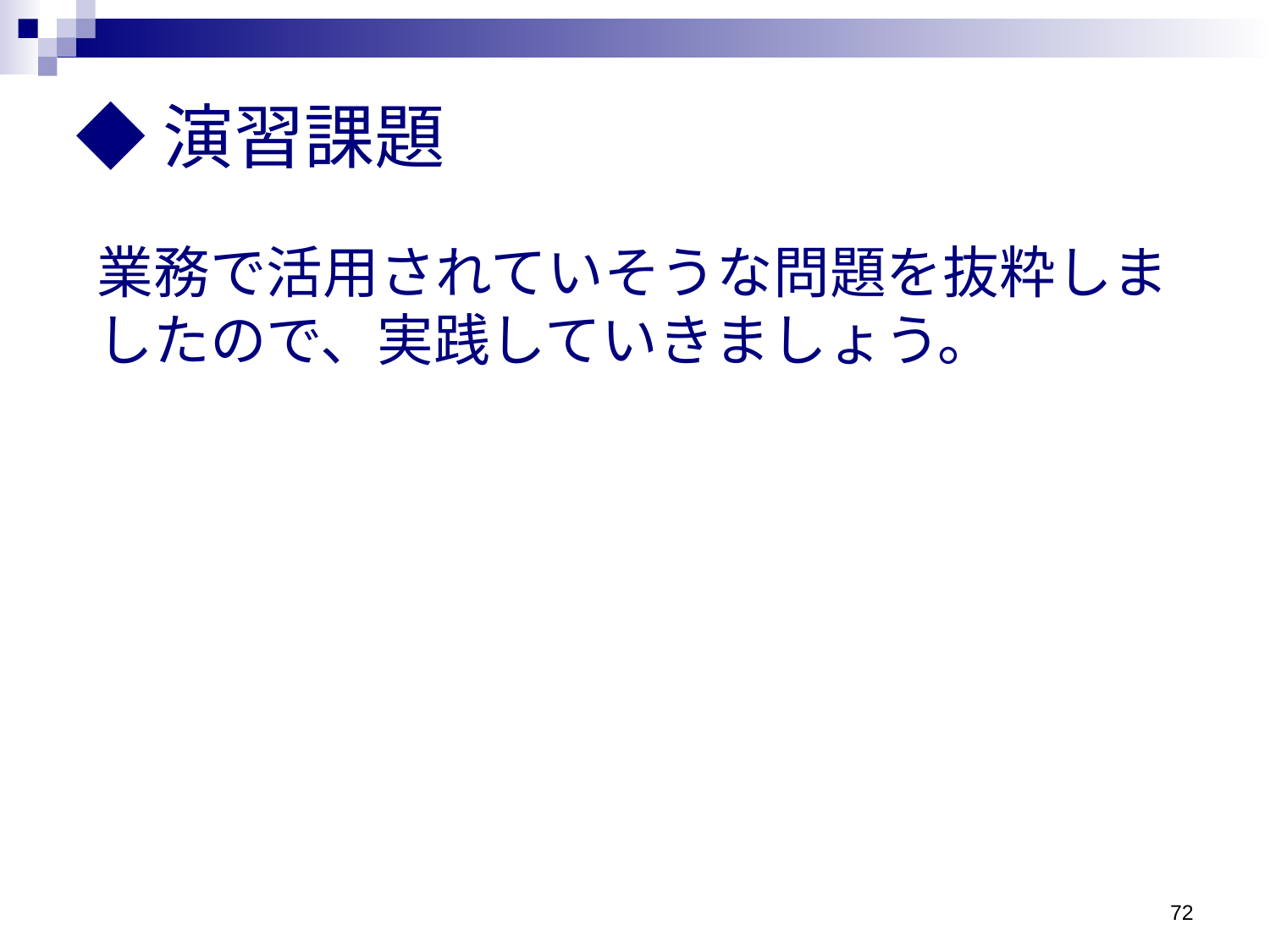

◆演習課題
業務で活用されていそうな問題を抜粋しましたので、実践していきましょう。
72